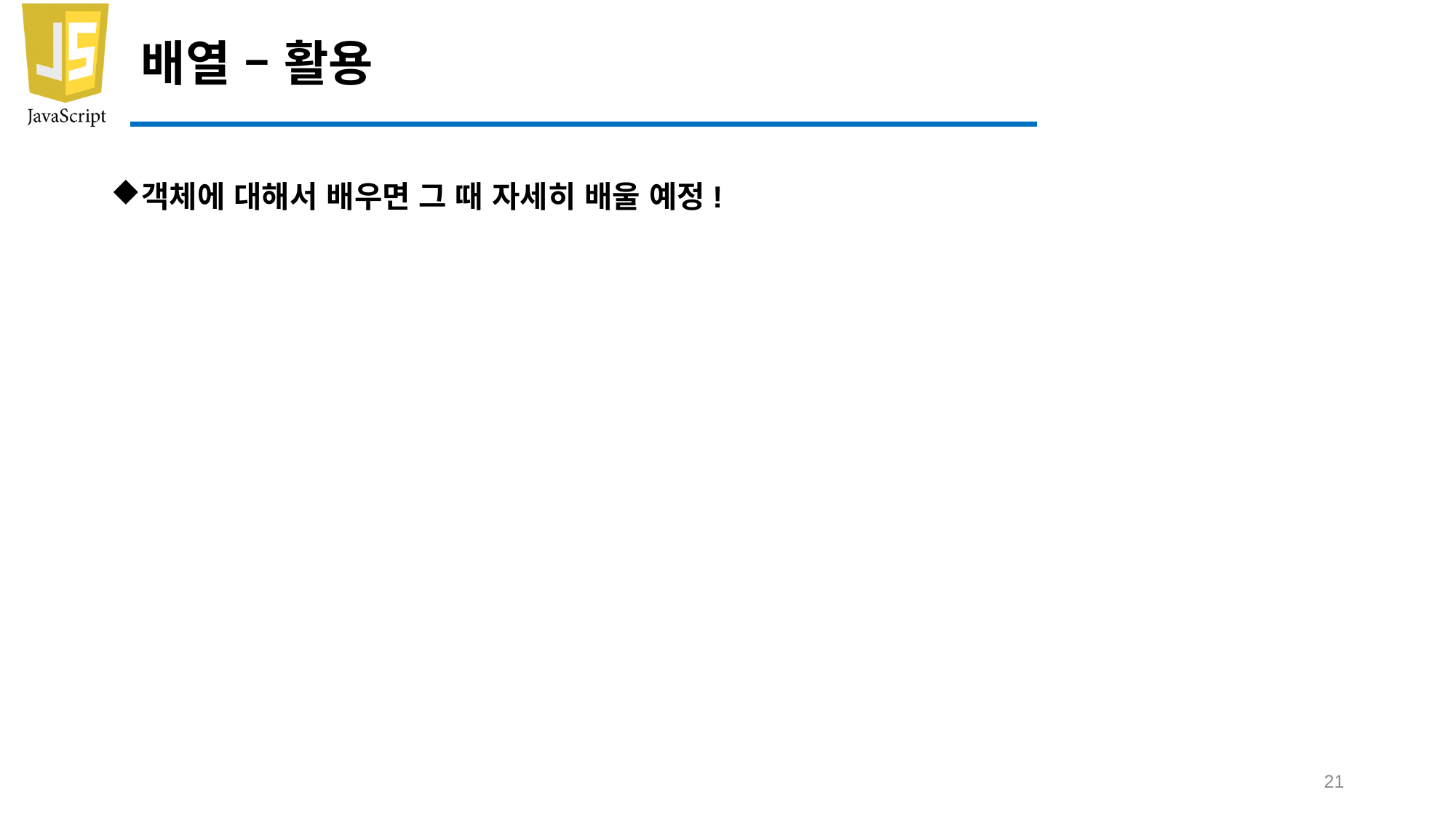

# 배열 – 활용
객체에 대해서 배우면 그 때 자세히 배울 예정!
21